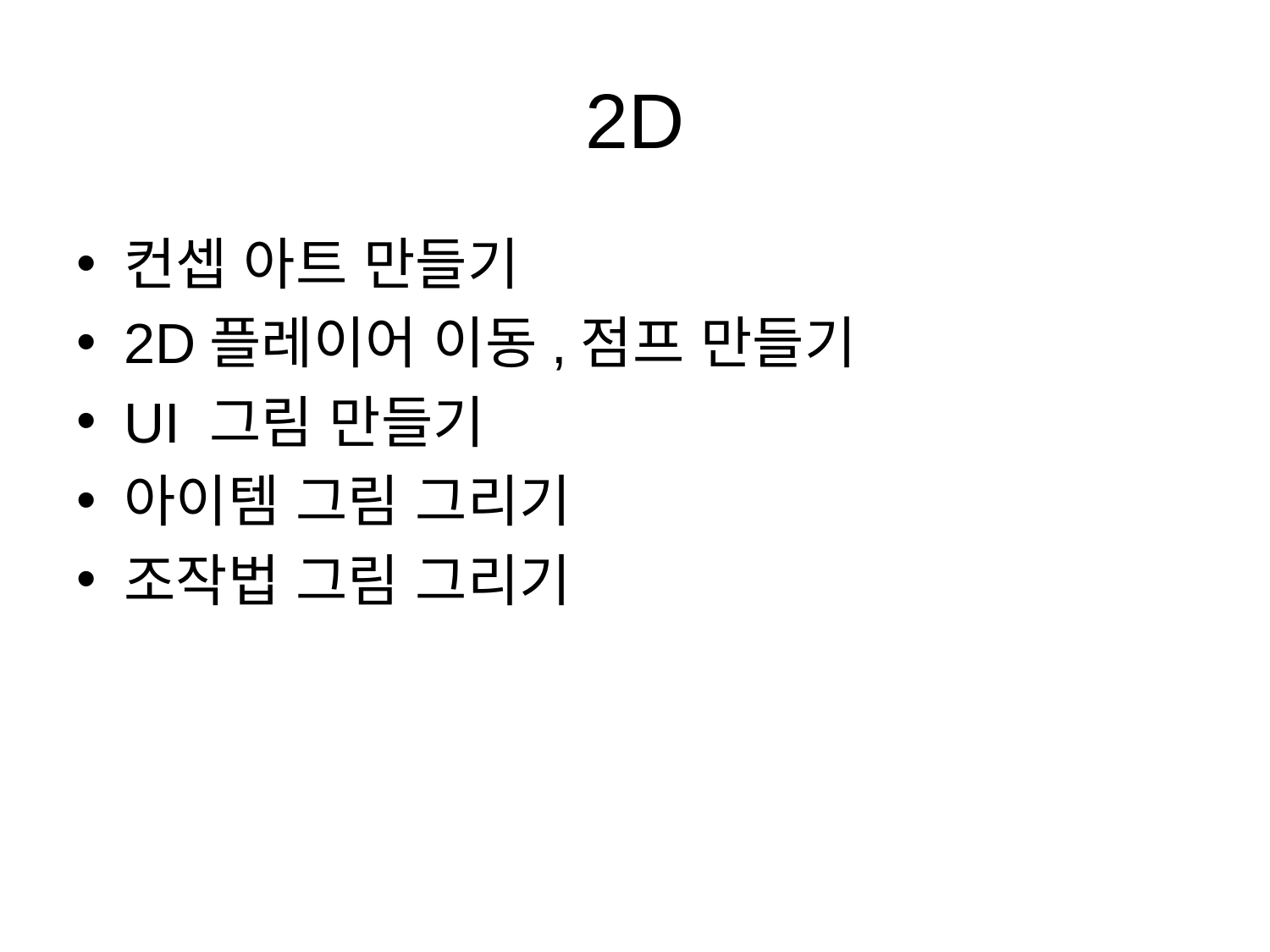

# 2D
컨셉 아트 만들기
2D플레이어 이동,점프 만들기
UI 그림 만들기
아이템 그림 그리기
조작법 그림 그리기